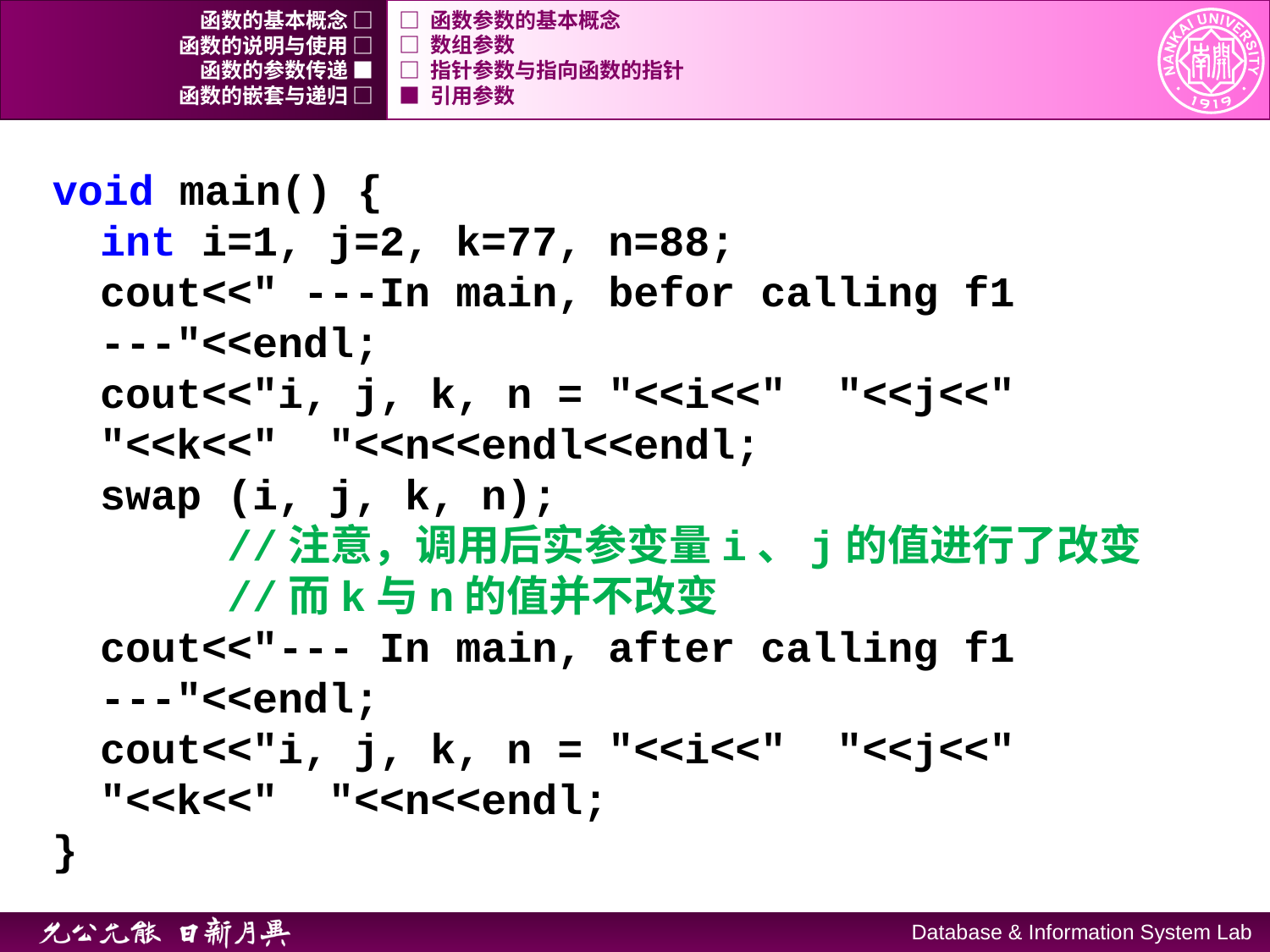

函数的基本概念 □
□ 函数参数的基本概念
函数的说明与使用 □
□ 数组参数
函数的参数传递 ■
□ 指针参数与指向函数的指针
函数的嵌套与递归 □
■ 引用参数
void main() {
	int i=1, j=2, k=77, n=88;
	cout<<" ---In main, befor calling f1 ---"<<endl;
	cout<<"i, j, k, n = "<<i<<"  "<<j<<"  "<<k<<"  "<<n<<endl<<endl;
	swap (i, j, k, n);
		//注意，调用后实参变量i、j的值进行了改变
		//而k与n的值并不改变
	cout<<"--- In main, after calling f1 ---"<<endl;
	cout<<"i, j, k, n = "<<i<<"  "<<j<<"  "<<k<<"  "<<n<<endl;
}